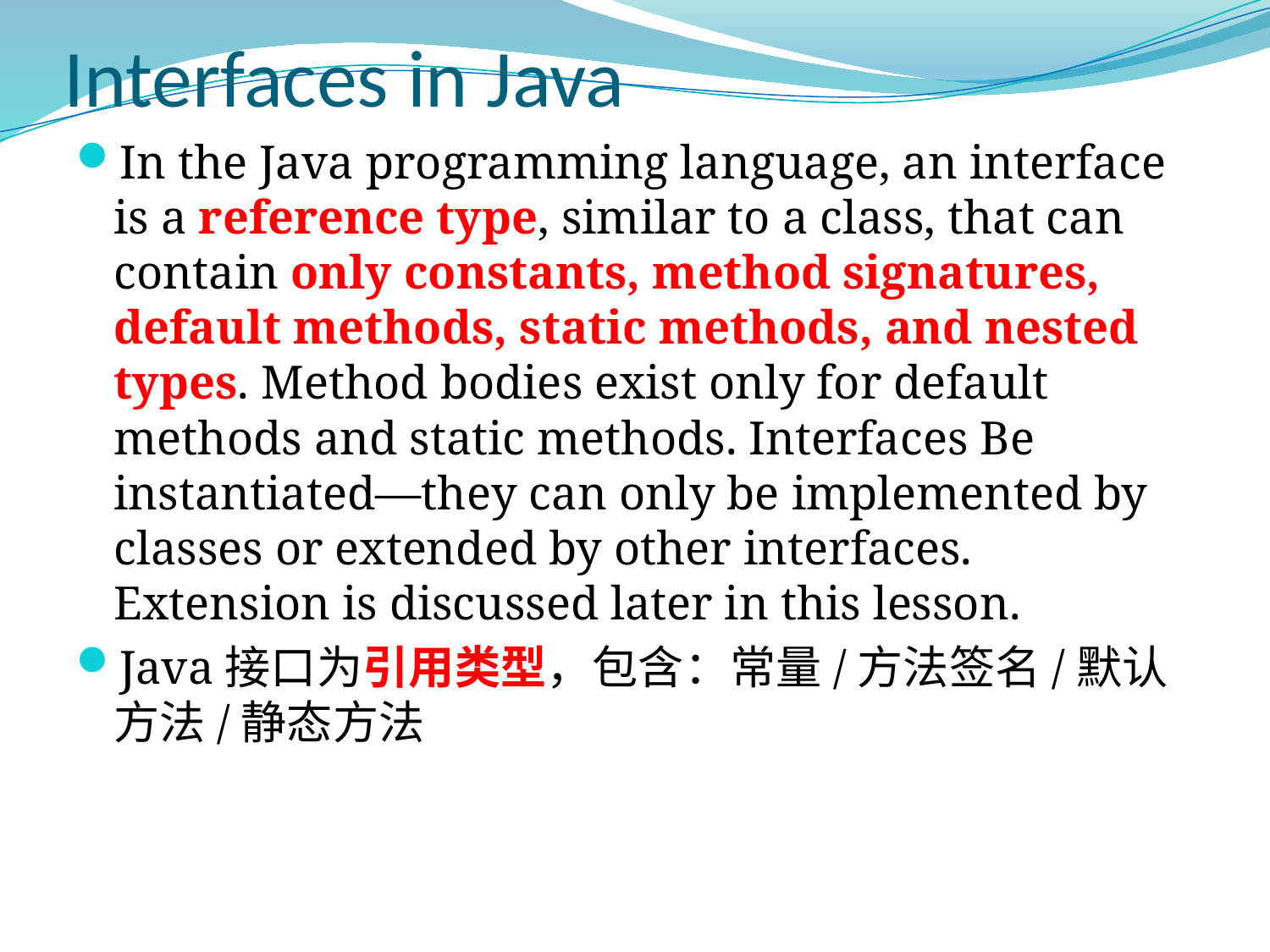

# Interfaces in Java
In the Java programming language, an interface is a reference type, similar to a class, that can contain only constants, method signatures, default methods, static methods, and nested types. Method bodies exist only for default methods and static methods. Interfaces Be instantiated—they can only be implemented by classes or extended by other interfaces. Extension is discussed later in this lesson.
Java接口为引用类型，包含：常量/方法签名/默认方法/静态方法
28